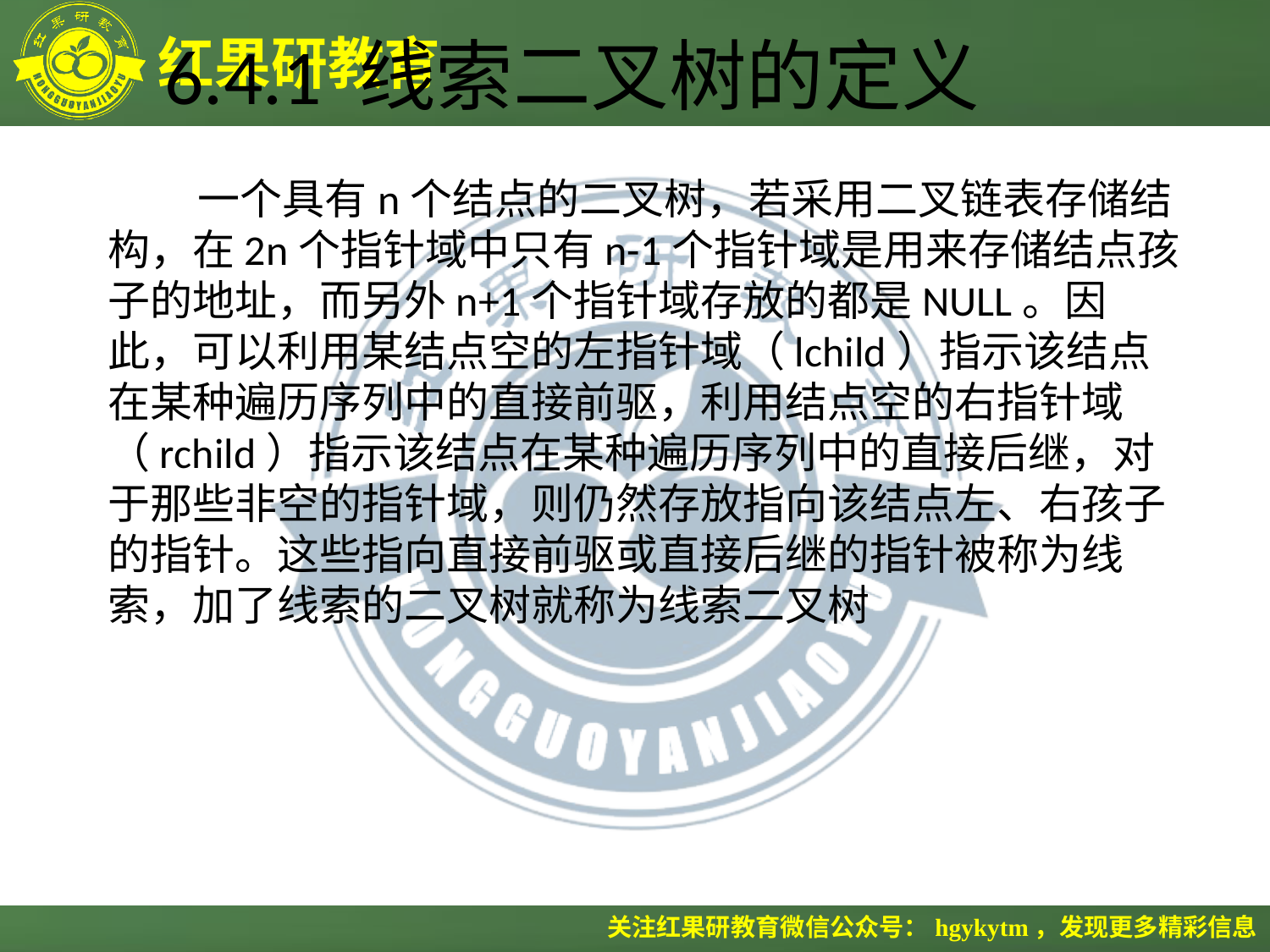

# 6.4.1 线索二叉树的定义
    　一个具有n个结点的二叉树，若采用二叉链表存储结构，在2n个指针域中只有n-1个指针域是用来存储结点孩子的地址，而另外n+1个指针域存放的都是NULL。因此，可以利用某结点空的左指针域（lchild）指示该结点在某种遍历序列中的直接前驱，利用结点空的右指针域（rchild）指示该结点在某种遍历序列中的直接后继，对于那些非空的指针域，则仍然存放指向该结点左、右孩子的指针。这些指向直接前驱或直接后继的指针被称为线索，加了线索的二叉树就称为线索二叉树